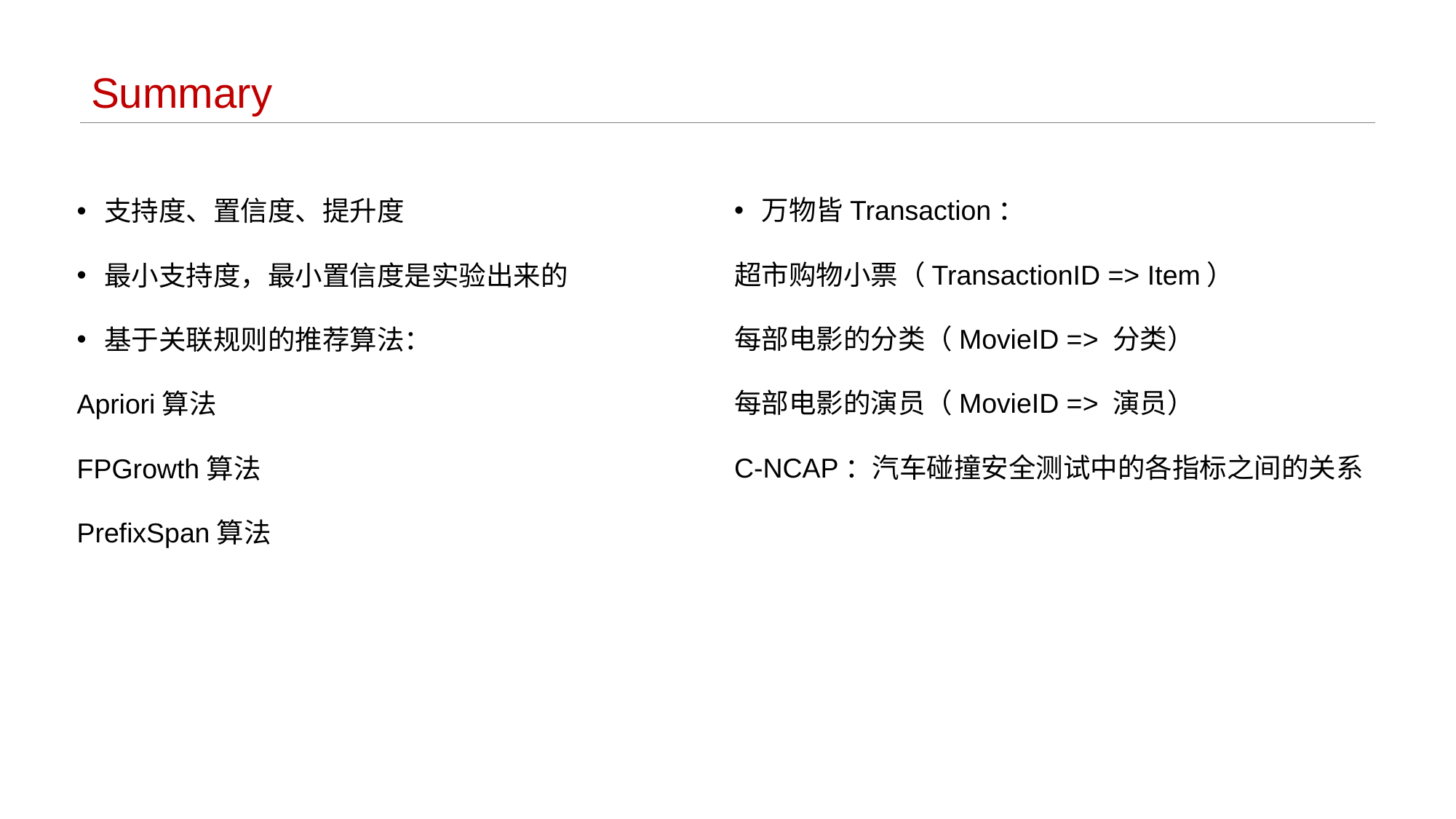

# Summary
万物皆Transaction：
超市购物小票（TransactionID => Item）
每部电影的分类（MovieID => 分类）
每部电影的演员（MovieID => 演员）
C-NCAP：汽车碰撞安全测试中的各指标之间的关系

支持度、置信度、提升度
最小支持度，最小置信度是实验出来的
基于关联规则的推荐算法：
Apriori算法
FPGrowth算法
PrefixSpan算法